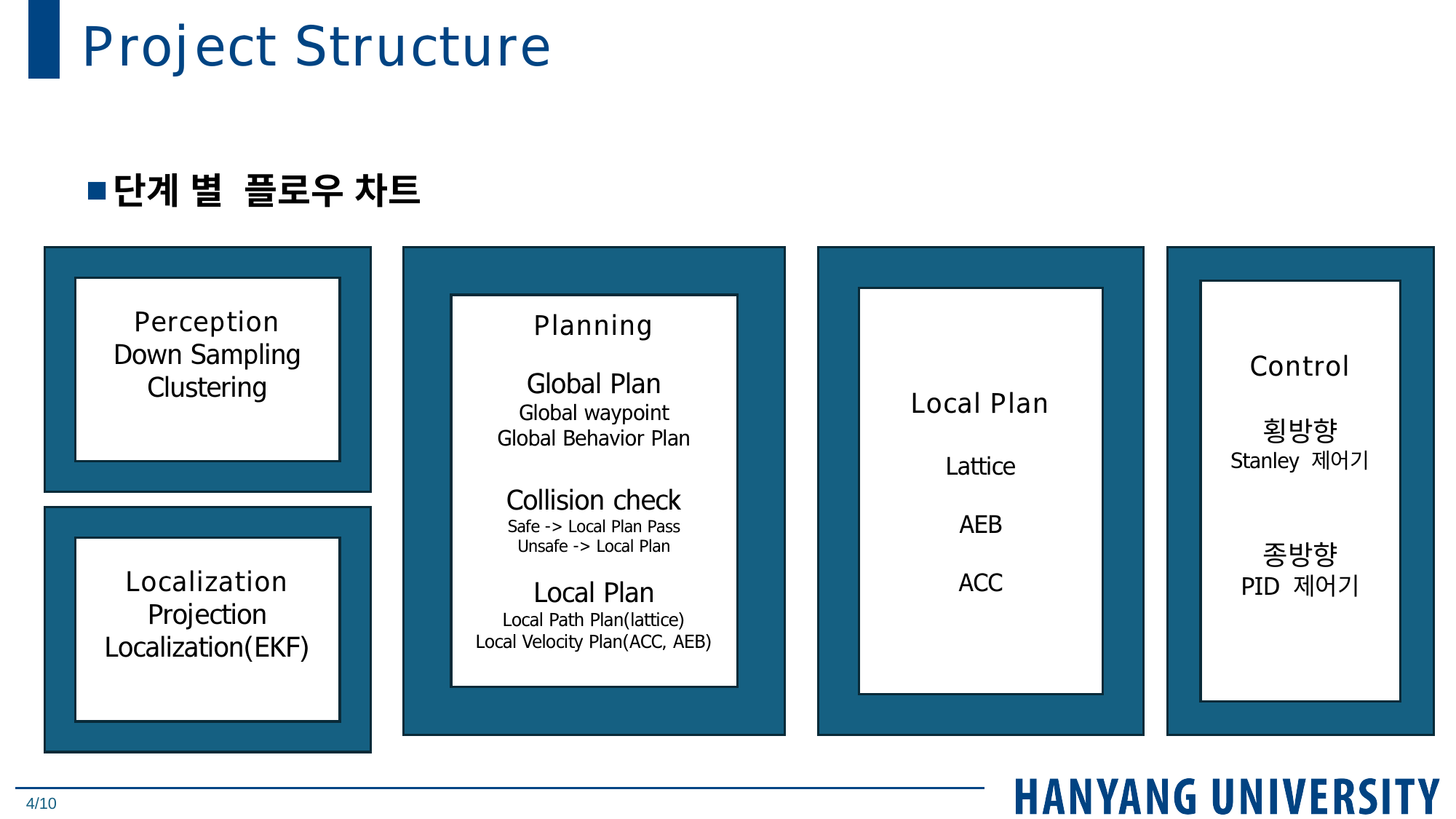

Global  Plan

Global waypoint
1~5미터 간격의 global waypoint
1미터로 scaling 후 제어기 제공

Global behavior
주변장애물 flag를 통한
Reference velocity
조절
# Project Structure
단계 별  플로우 차트
Perception
Down Sampling
Clustering

Planning

Global Plan
Global waypoint
Global Behavior Plan

Collision check
Safe -> Local Plan Pass
Unsafe -> Local Plan

Local Plan
Local Path Plan(lattice)
Local Velocity Plan(ACC, AEB)

Local Plan

Lattice

AEB

ACC
Control

횡방향
Stanley 제어기

종방향
PID 제어기

Localization
Projection
Localization(EKF)